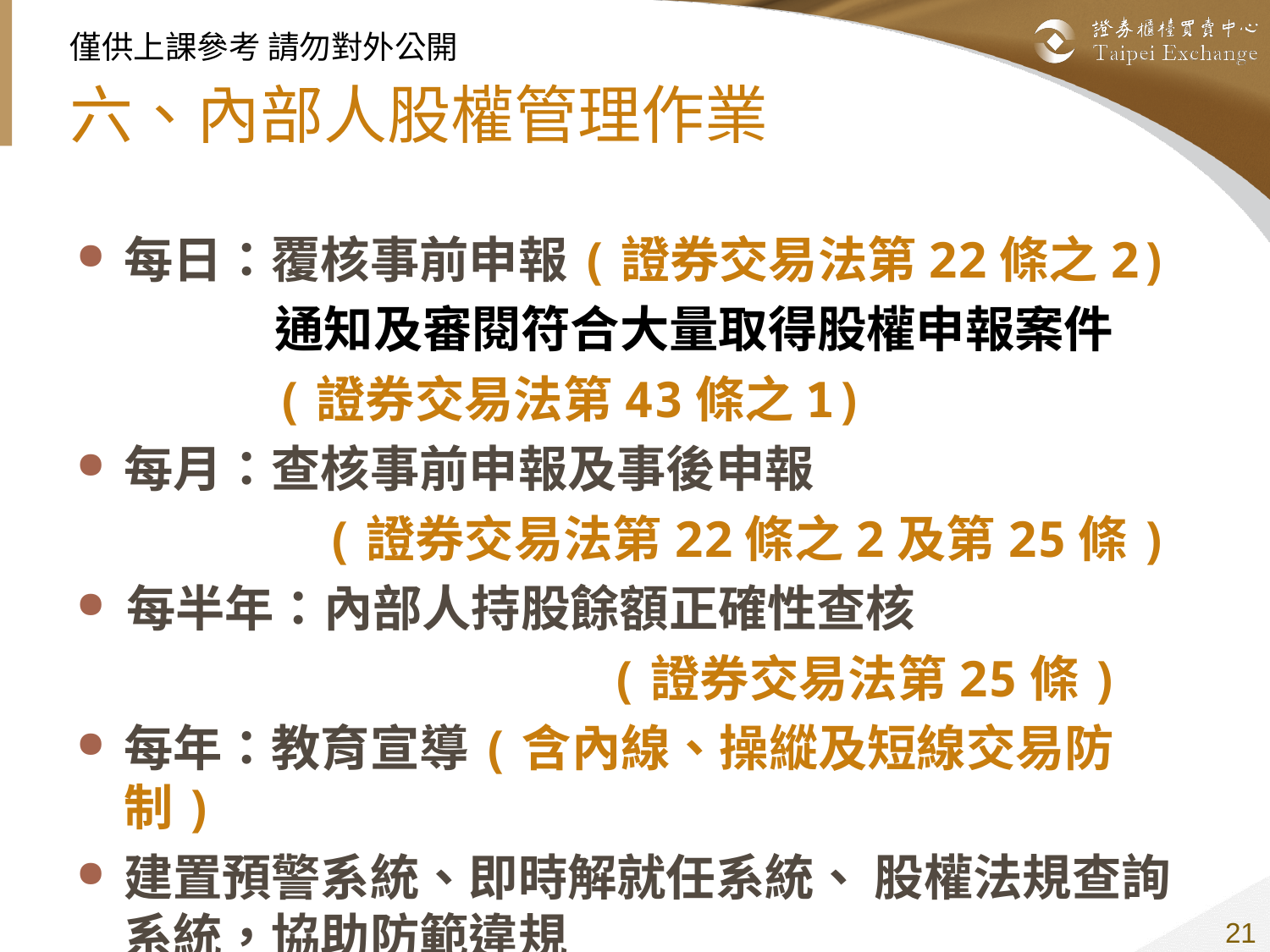

# 六、內部人股權管理作業
每日：覆核事前申報(證券交易法第22條之2)
通知及審閱符合大量取得股權申報案件
(證券交易法第43條之1)
每月：查核事前申報及事後申報
(證券交易法第22條之2及第25條)
每半年：內部人持股餘額正確性查核
                  (證券交易法第25條)
每年：教育宣導(含內線、操縱及短線交易防制)
建置預警系統、即時解就任系統、 股權法規查詢系統，協助防範違規